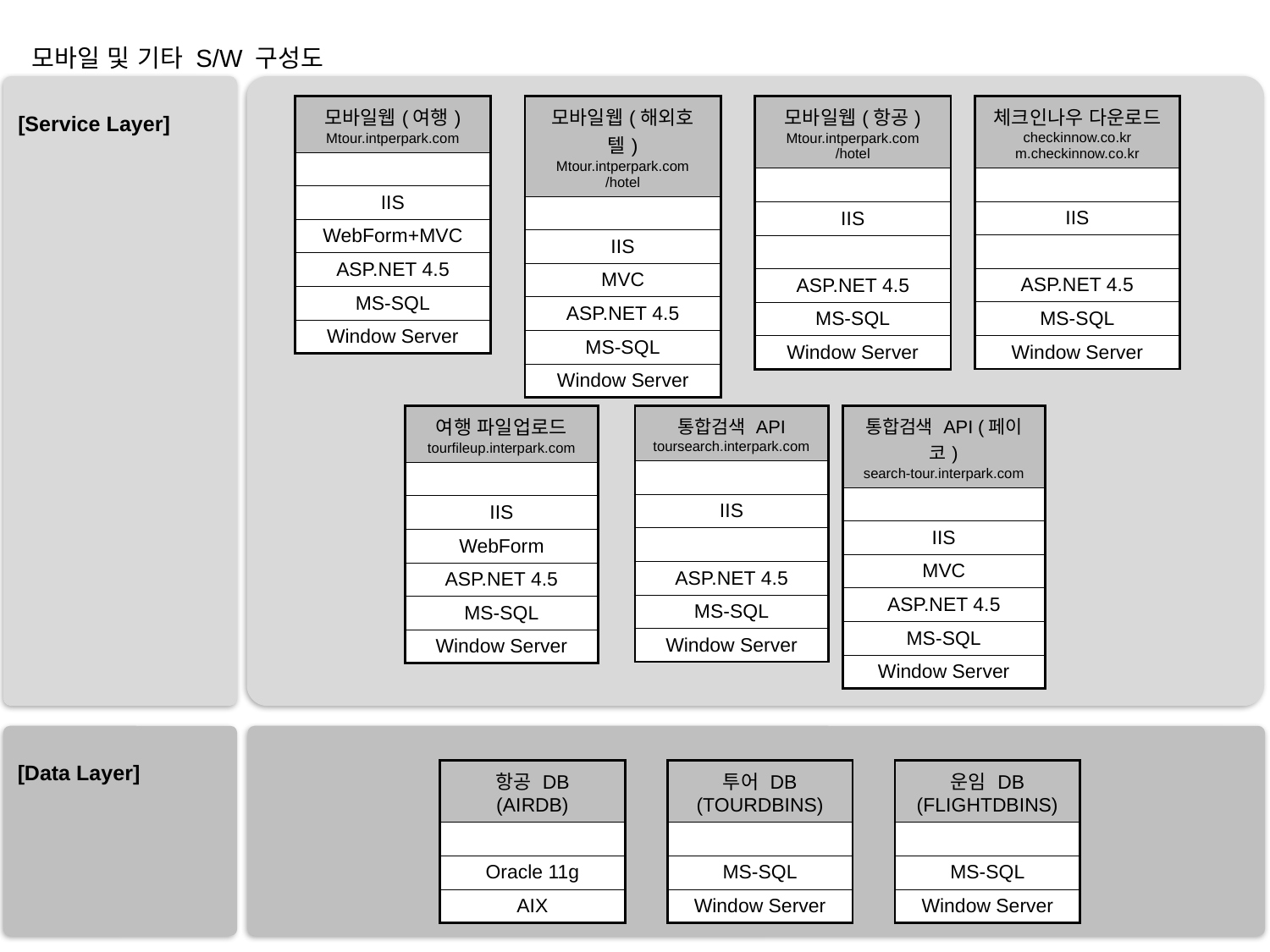

모바일 및 기타 S/W 구성도

[Service Layer]

| 체크인나우 다운로드 checkinnow.co.kr m.checkinnow.co.kr |
| --- |
|  |
| IIS |
|  |
| ASP.NET 4.5 |
| MS-SQL |
| Window Server |
| 모바일웹(여행) Mtour.intperpark.com |
| --- |
|  |
| IIS |
| WebForm+MVC |
| ASP.NET 4.5 |
| MS-SQL |
| Window Server |
| 모바일웹(해외호텔) Mtour.intperpark.com /hotel |
| --- |
|  |
| IIS |
| MVC |
| ASP.NET 4.5 |
| MS-SQL |
| Window Server |
| 모바일웹(항공) Mtour.intperpark.com /hotel |
| --- |
|  |
| IIS |
|  |
| ASP.NET 4.5 |
| MS-SQL |
| Window Server |
| 여행 파일업로드 tourfileup.interpark.com |
| --- |
|  |
| IIS |
| WebForm |
| ASP.NET 4.5 |
| MS-SQL |
| Window Server |
| 통합검색 API toursearch.interpark.com |
| --- |
|  |
| IIS |
|  |
| ASP.NET 4.5 |
| MS-SQL |
| Window Server |
| 통합검색 API (페이코) search-tour.interpark.com |
| --- |
|  |
| IIS |
| MVC |
| ASP.NET 4.5 |
| MS-SQL |
| Window Server |

[Data Layer]

| 항공 DB (AIRDB) |
| --- |
|  |
| Oracle 11g |
| AIX |
| 투어 DB (TOURDBINS) |
| --- |
|  |
| MS-SQL |
| Window Server |
| 운임 DB (FLIGHTDBINS) |
| --- |
|  |
| MS-SQL |
| Window Server |